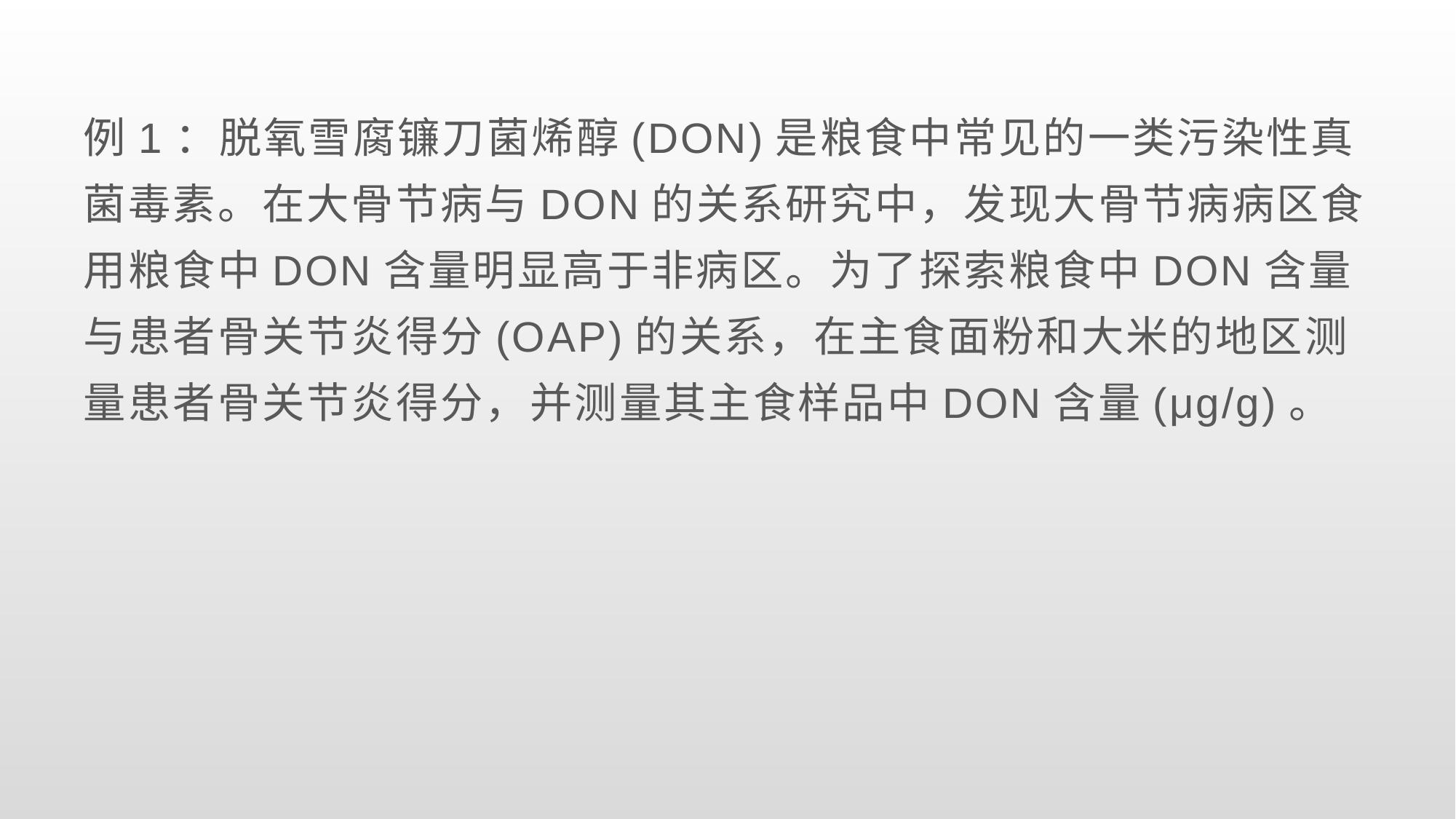

例1：脱氧雪腐镰刀菌烯醇(DON)是粮食中常见的一类污染性真菌毒素。在大骨节病与DON的关系研究中，发现大骨节病病区食用粮食中DON含量明显高于非病区。为了探索粮食中DON含量与患者骨关节炎得分(OAP)的关系，在主食面粉和大米的地区测量患者骨关节炎得分，并测量其主食样品中DON含量(μg/g)。